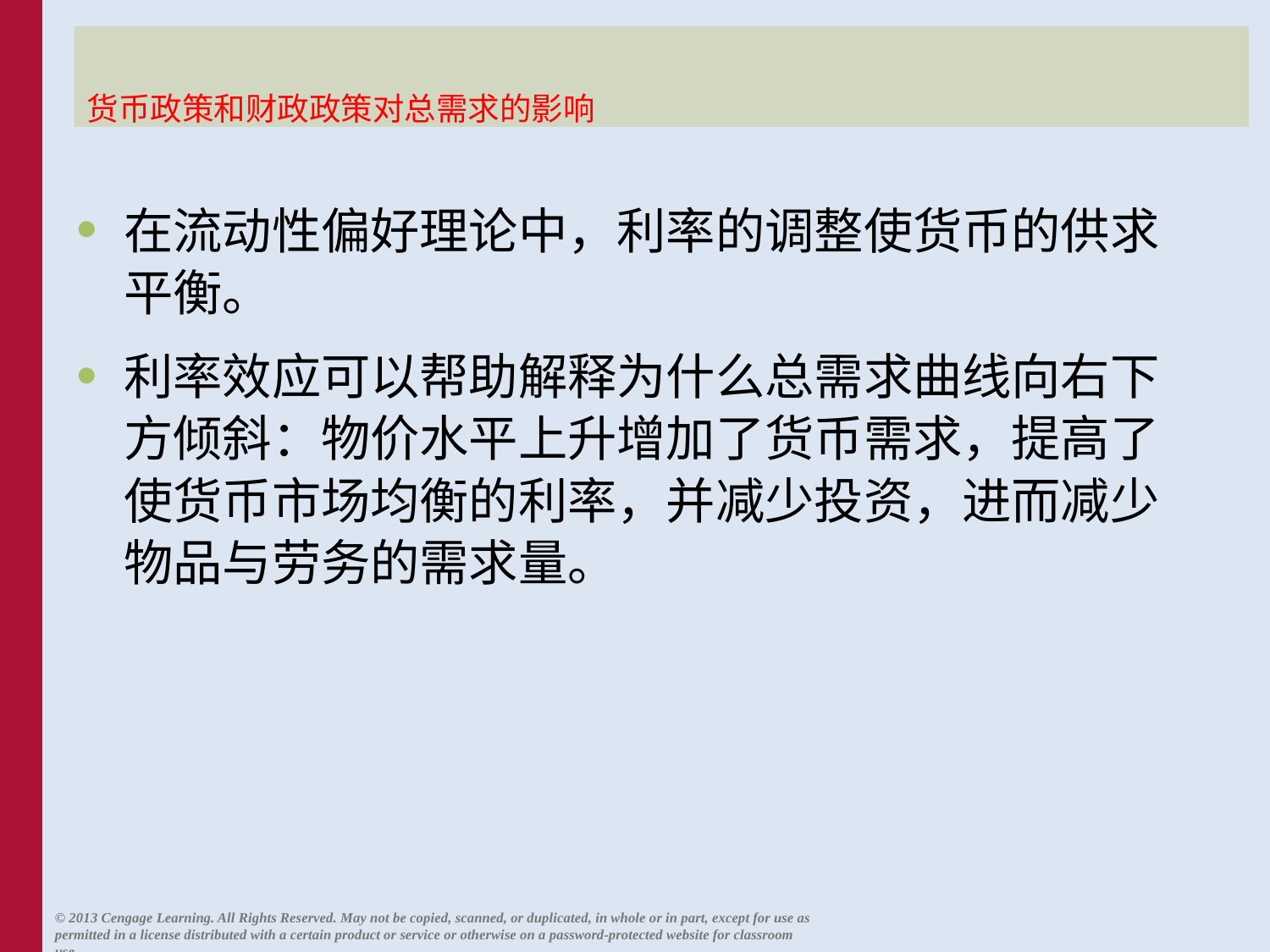

货币政策和财政政策对总需求的影响
在流动性偏好理论中，利率的调整使货币的供求平衡。
利率效应可以帮助解释为什么总需求曲线向右下方倾斜：物价水平上升增加了货币需求，提高了使货币市场均衡的利率，并减少投资，进而减少物品与劳务的需求量。
© 2013 Cengage Learning. All Rights Reserved. May not be copied, scanned, or duplicated, in whole or in part, except for use as permitted in a license distributed with a certain product or service or otherwise on a password-protected website for classroom use.